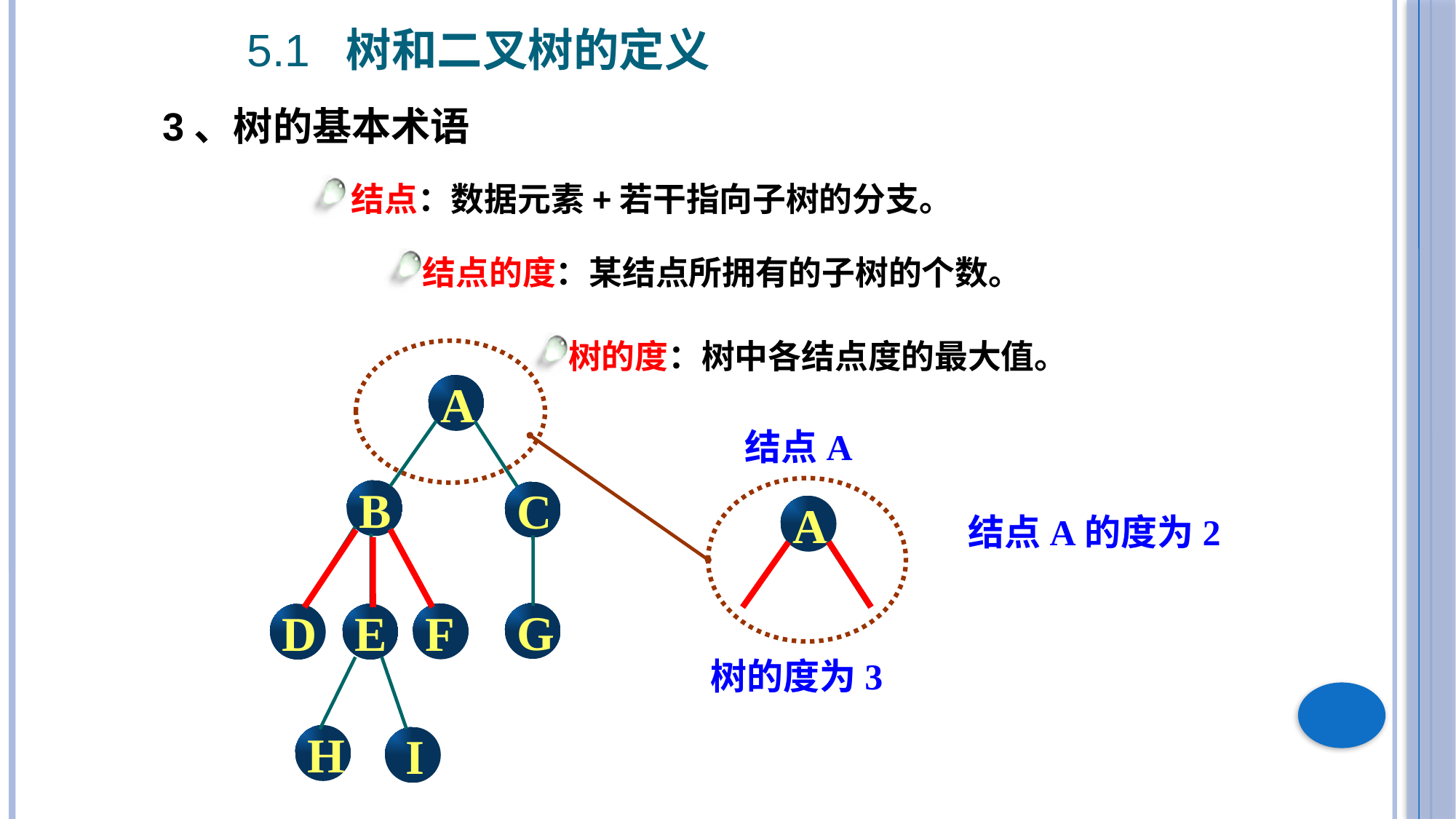

5.1  树和二叉树的定义
3、树的基本术语
结点：数据元素+若干指向子树的分支。

结点的度：某结点所拥有的子树的个数。
树的度：树中各结点度的最大值。

A

B
C

G
F
D
E

H
I
结点A

A

结点A的度为2

树的度为3